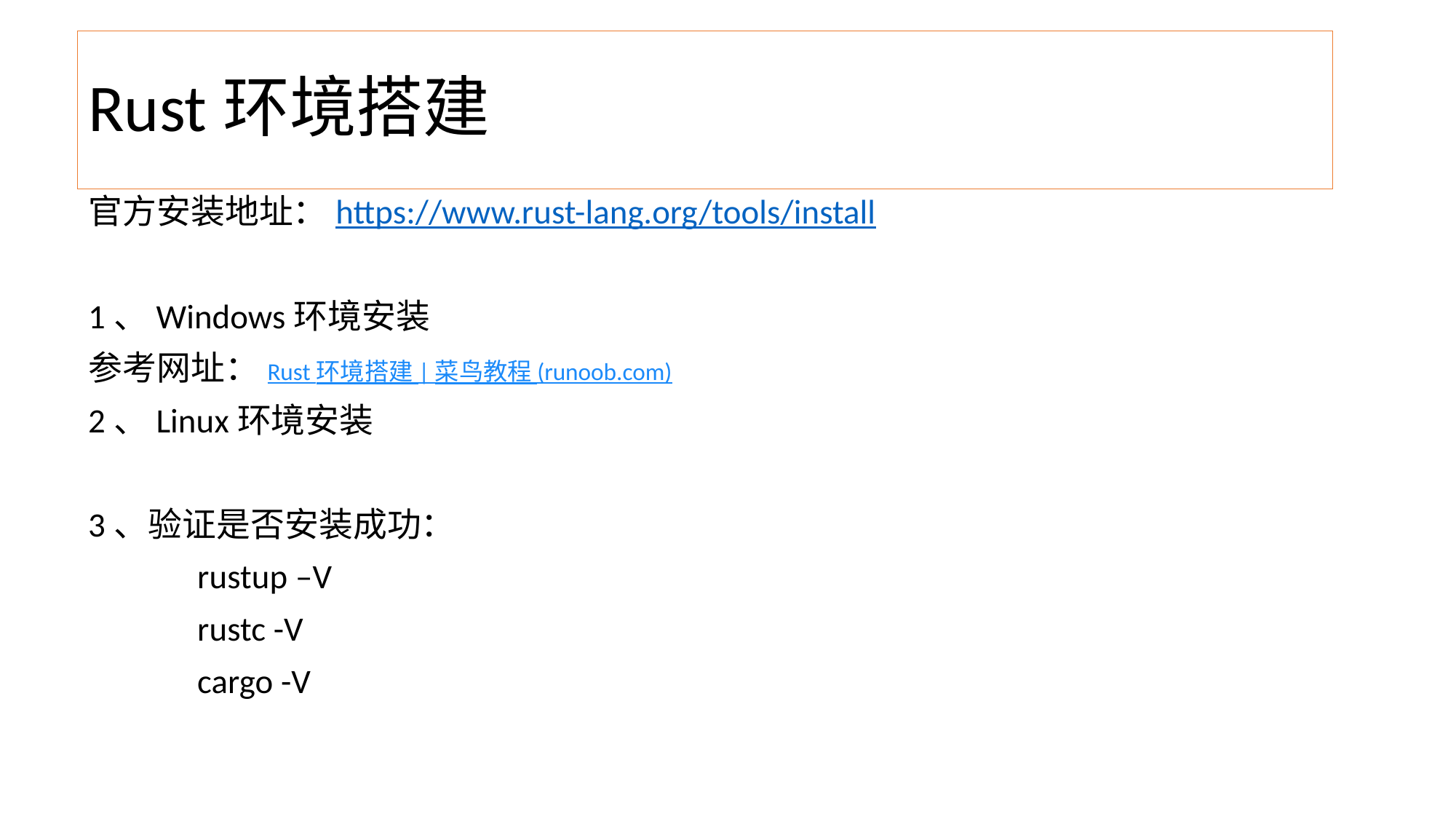

# Rust环境搭建
官方安装地址：https://www.rust-lang.org/tools/install

1、Windows环境安装
参考网址：Rust 环境搭建 | 菜鸟教程 (runoob.com)
2、Linux环境安装

3、验证是否安装成功：
	rustup –V
	rustc -V
	cargo -V